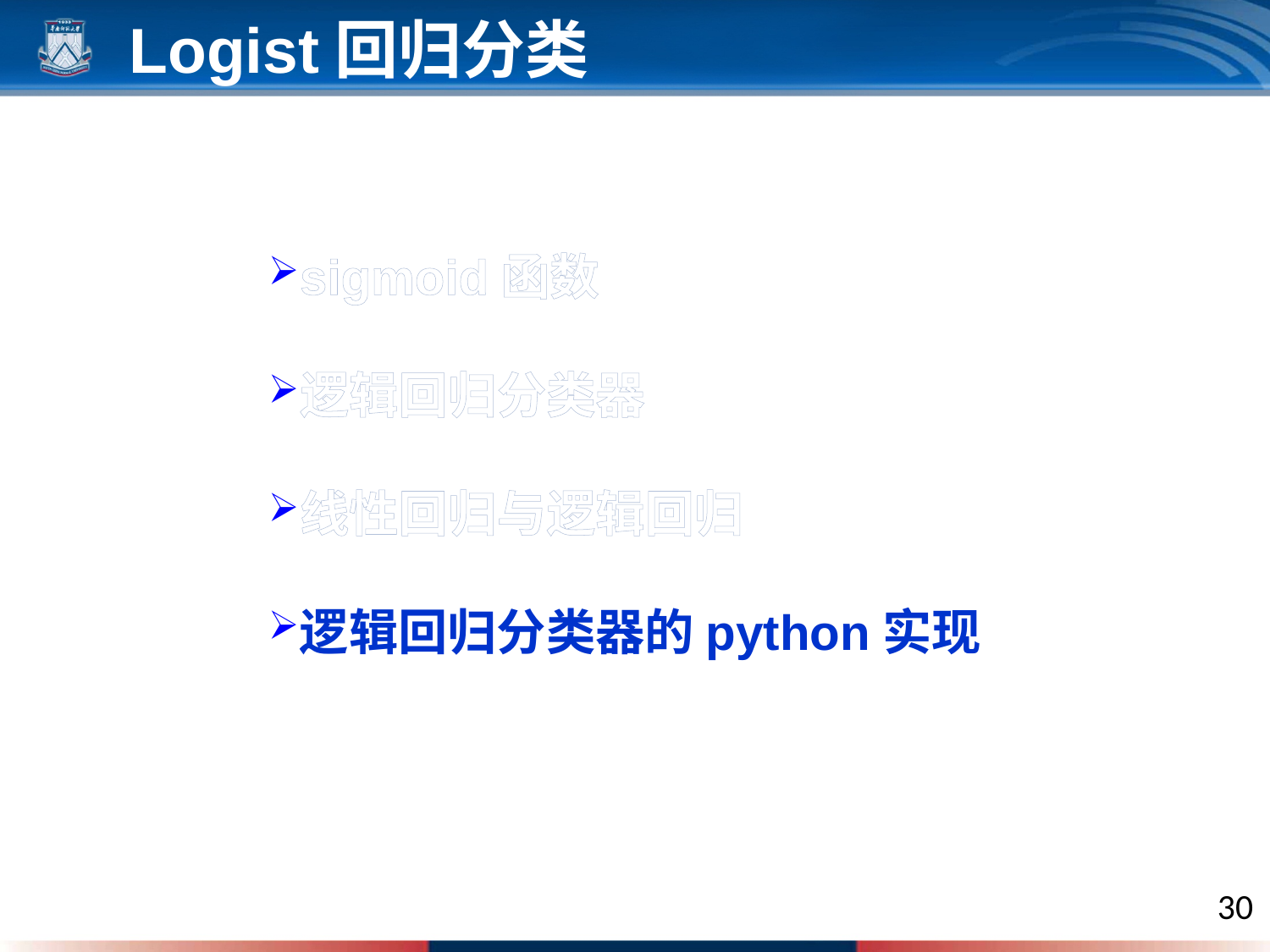

Logist回归分类
sigmoid函数
逻辑回归分类器
线性回归与逻辑回归
逻辑回归分类器的python实现